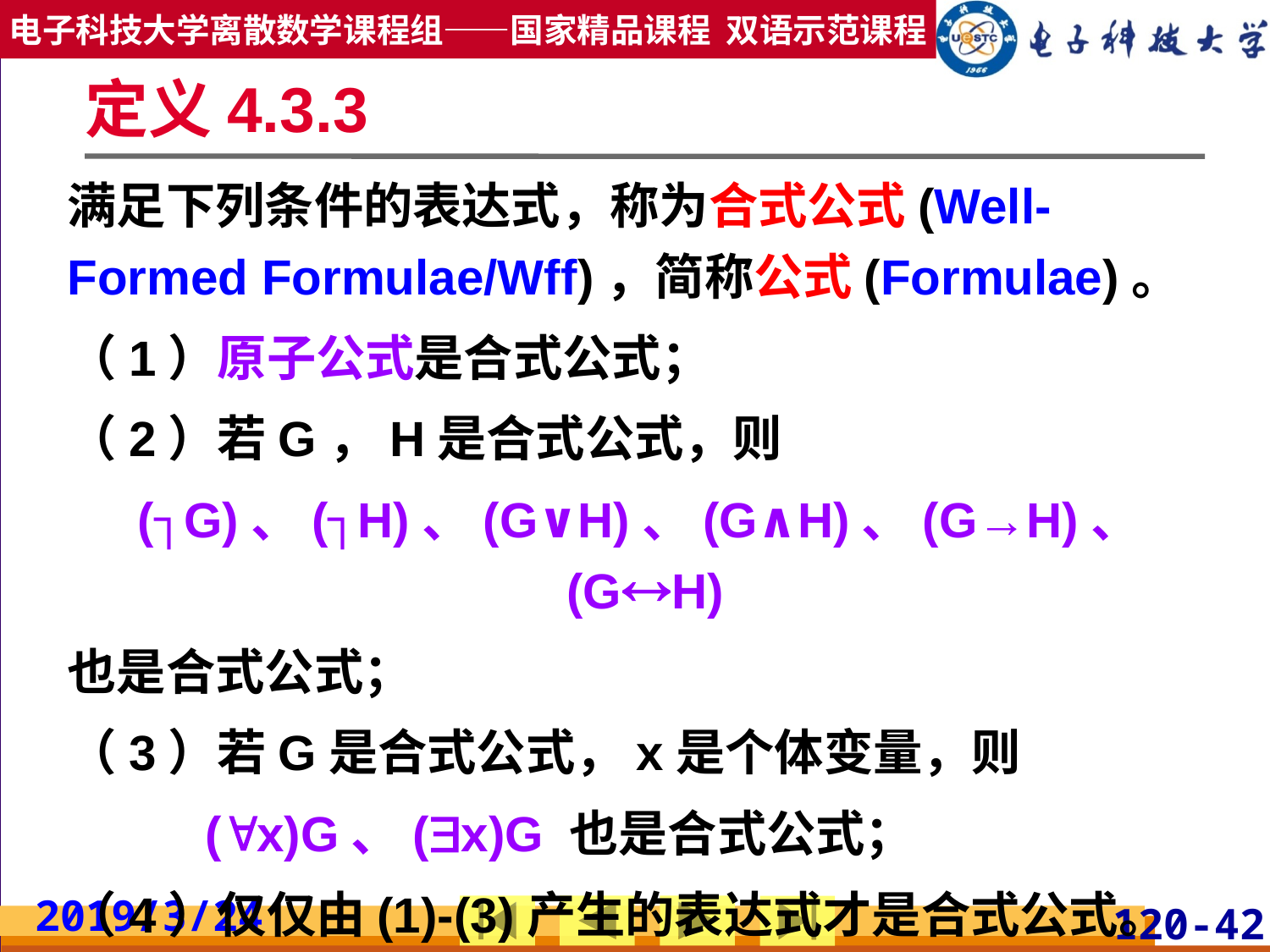

# 定义4.3.3
满足下列条件的表达式，称为合式公式(Well-Formed Formulae/Wff)，简称公式(Formulae)。
（1）原子公式是合式公式；
（2）若G，H是合式公式，则
(┐G)、(┐H)、(G∨H)、(G∧H)、(G→H)、(G↔H)
也是合式公式；
（3）若G是合式公式，x是个体变量，则
          (∀x)G、(∃x)G 也是合式公式；
（4）仅仅由(1)-(3)产生的表达式才是合式公式。
2019/3/24